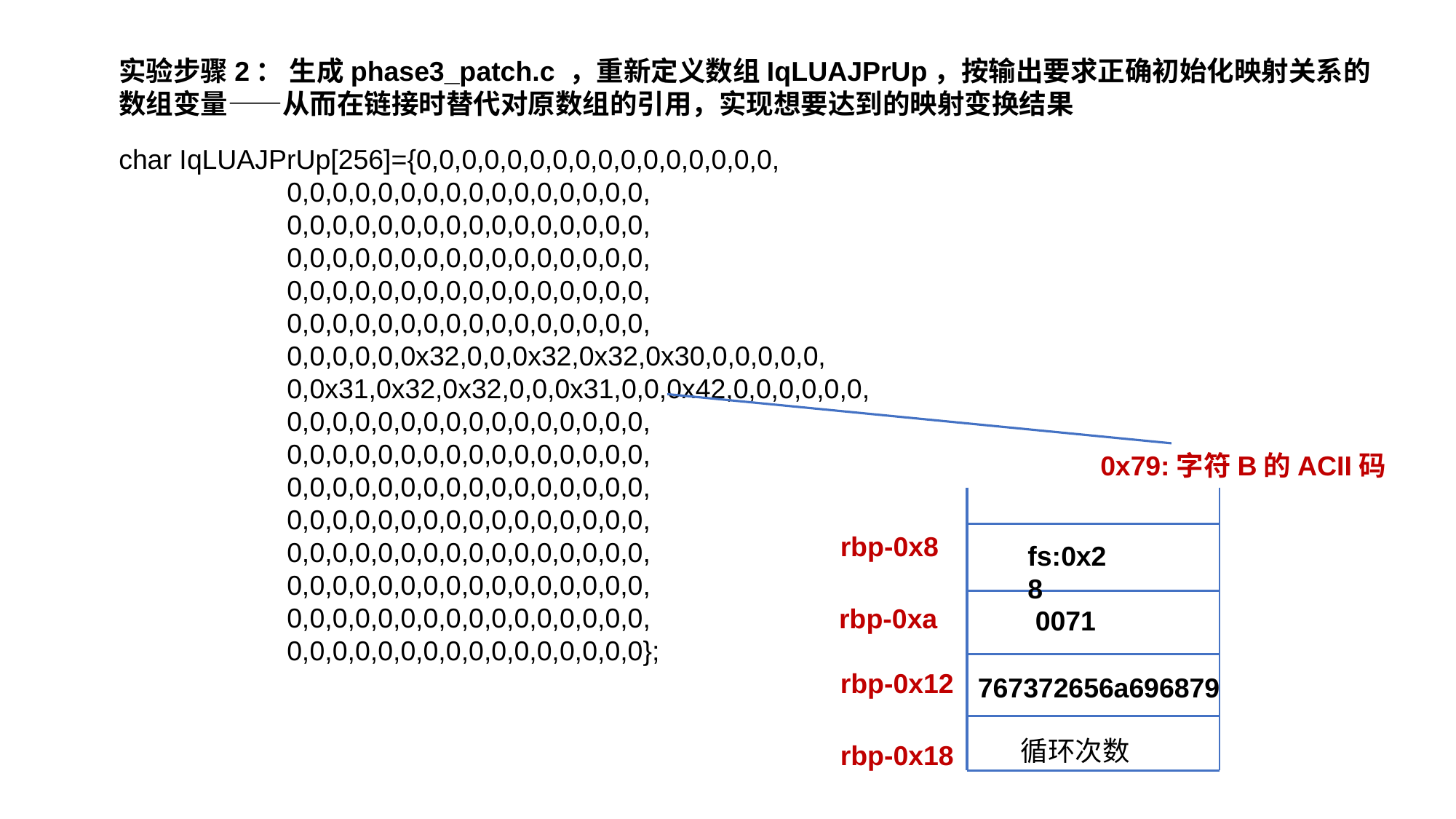

实验步骤2： 生成phase3_patch.c ，重新定义数组IqLUAJPrUp，按输出要求正确初始化映射关系的数组变量——从而在链接时替代对原数组的引用，实现想要达到的映射变换结果
char IqLUAJPrUp[256]={0,0,0,0,0,0,0,0,0,0,0,0,0,0,0,0,
                      0,0,0,0,0,0,0,0,0,0,0,0,0,0,0,0,
                      0,0,0,0,0,0,0,0,0,0,0,0,0,0,0,0,
                      0,0,0,0,0,0,0,0,0,0,0,0,0,0,0,0,
                      0,0,0,0,0,0,0,0,0,0,0,0,0,0,0,0,
                      0,0,0,0,0,0,0,0,0,0,0,0,0,0,0,0,
                      0,0,0,0,0,0x32,0,0,0x32,0x32,0x30,0,0,0,0,0,
                      0,0x31,0x32,0x32,0,0,0x31,0,0,0x42,0,0,0,0,0,0,
                      0,0,0,0,0,0,0,0,0,0,0,0,0,0,0,0,
                      0,0,0,0,0,0,0,0,0,0,0,0,0,0,0,0,
                      0,0,0,0,0,0,0,0,0,0,0,0,0,0,0,0,
                      0,0,0,0,0,0,0,0,0,0,0,0,0,0,0,0,
                      0,0,0,0,0,0,0,0,0,0,0,0,0,0,0,0,
                      0,0,0,0,0,0,0,0,0,0,0,0,0,0,0,0,
                      0,0,0,0,0,0,0,0,0,0,0,0,0,0,0,0,
                      0,0,0,0,0,0,0,0,0,0,0,0,0,0,0,0};

0x79:字符B的ACII码
rbp-0x8
fs:0x28
rbp-0xa
0071
rbp-0x12
767372656a696879
循环次数
rbp-0x18